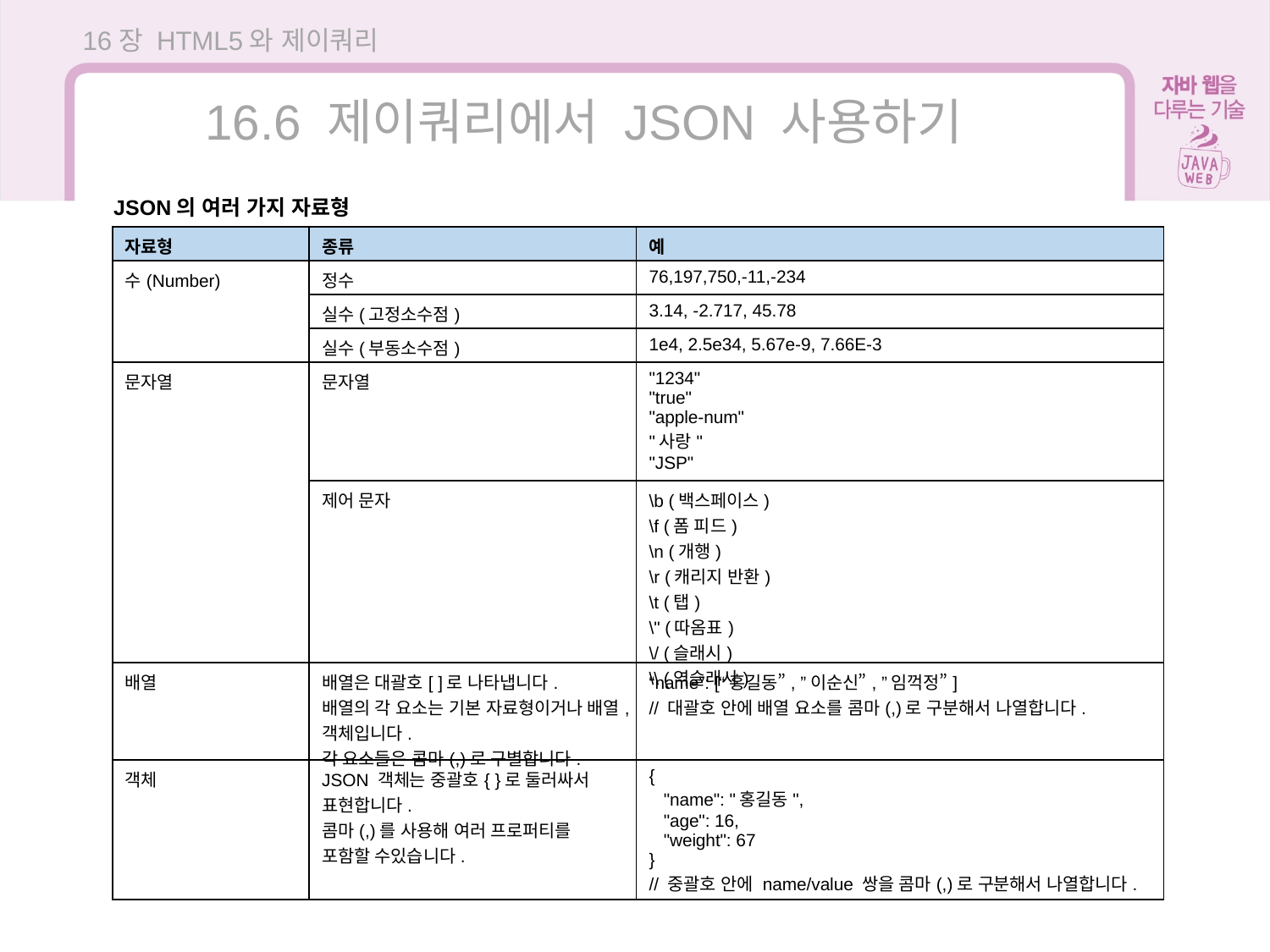

16장 HTML5와 제이쿼리
16.6 제이쿼리에서 JSON 사용하기
JSON의 여러 가지 자료형
| 자료형 | 종류 | 예 |
| --- | --- | --- |
| 수(Number) | 정수 | 76,197,750,-11,-234 |
|  | 실수(고정소수점) | 3.14, -2.717, 45.78 |
|  | 실수(부동소수점) | 1e4, 2.5e34, 5.67e-9, 7.66E-3 |
| 문자열 | 문자열 | "1234" "true" "apple-num" "사랑" "JSP" |
|  | 제어 문자 | \b (백스페이스) \f (폼 피드) \n (개행) \r (캐리지 반환) \t (탭) \" (따옴표) \/ (슬래시) \\ (역슬래시) |
| 배열 | 배열은 대괄호[ ]로 나타냅니다. 배열의 각 요소는 기본 자료형이거나 배열,객체입니다. 각 요소들은 콤마(,)로 구별합니다. | “name”: [“홍길동”, ”이순신”, ”임꺽정”] // 대괄호 안에 배열 요소를 콤마(,)로 구분해서 나열합니다. |
| 객체 | JSON 객체는 중괄호{ }로 둘러싸서 표현합니다. 콤마(,)를 사용해 여러 프로퍼티를 포함할 수있습니다. | { "name": "홍길동", "age": 16, "weight": 67 } // 중괄호 안에 name/value 쌍을 콤마(,)로 구분해서 나열합니다. |